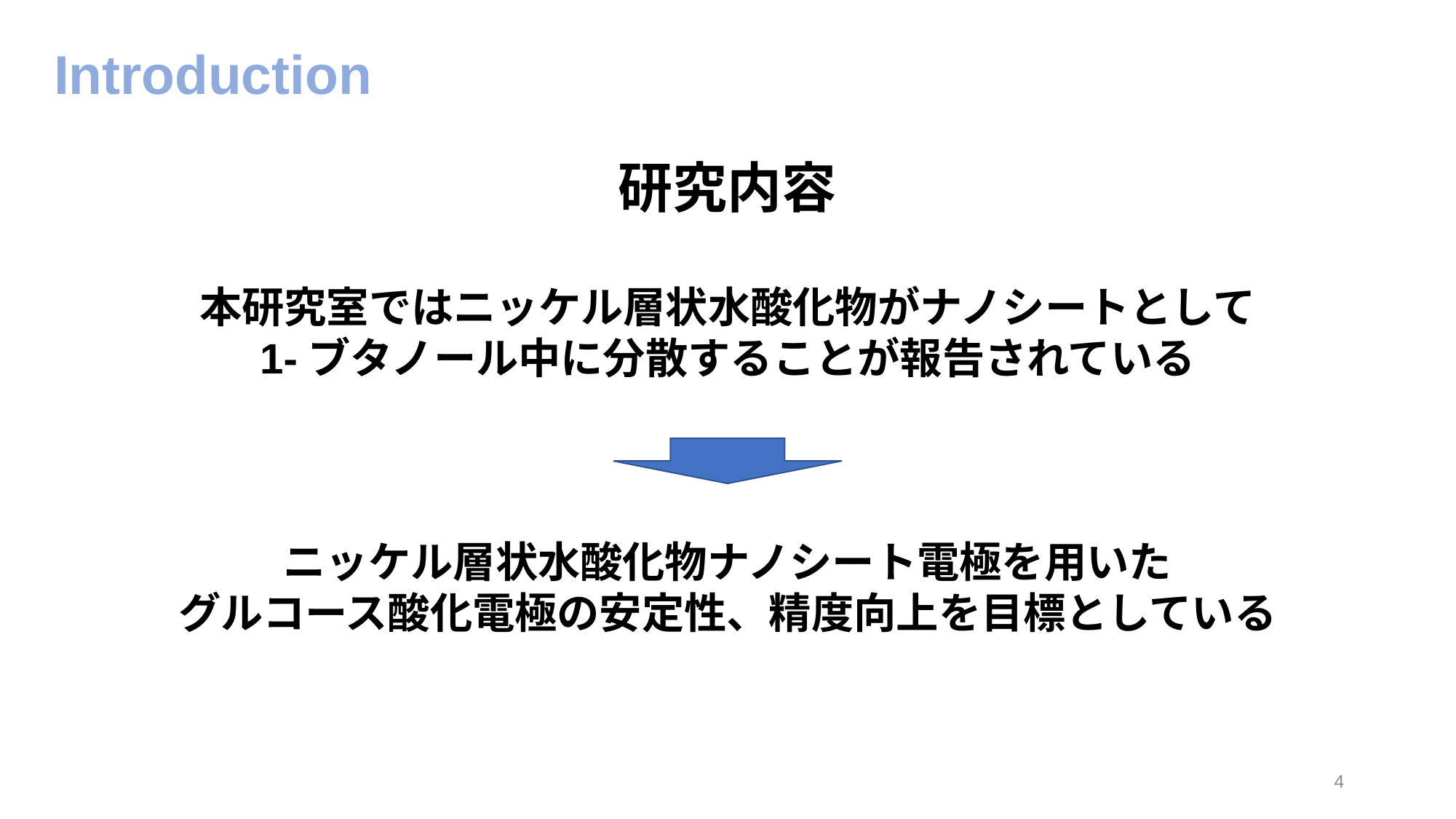

# Introduction
研究内容
本研究室ではニッケル層状水酸化物がナノシートとして
1-ブタノール中に分散することが報告されている

ニッケル層状水酸化物ナノシート電極を用いた
グルコース酸化電極の安定性、精度向上を目標としている

4